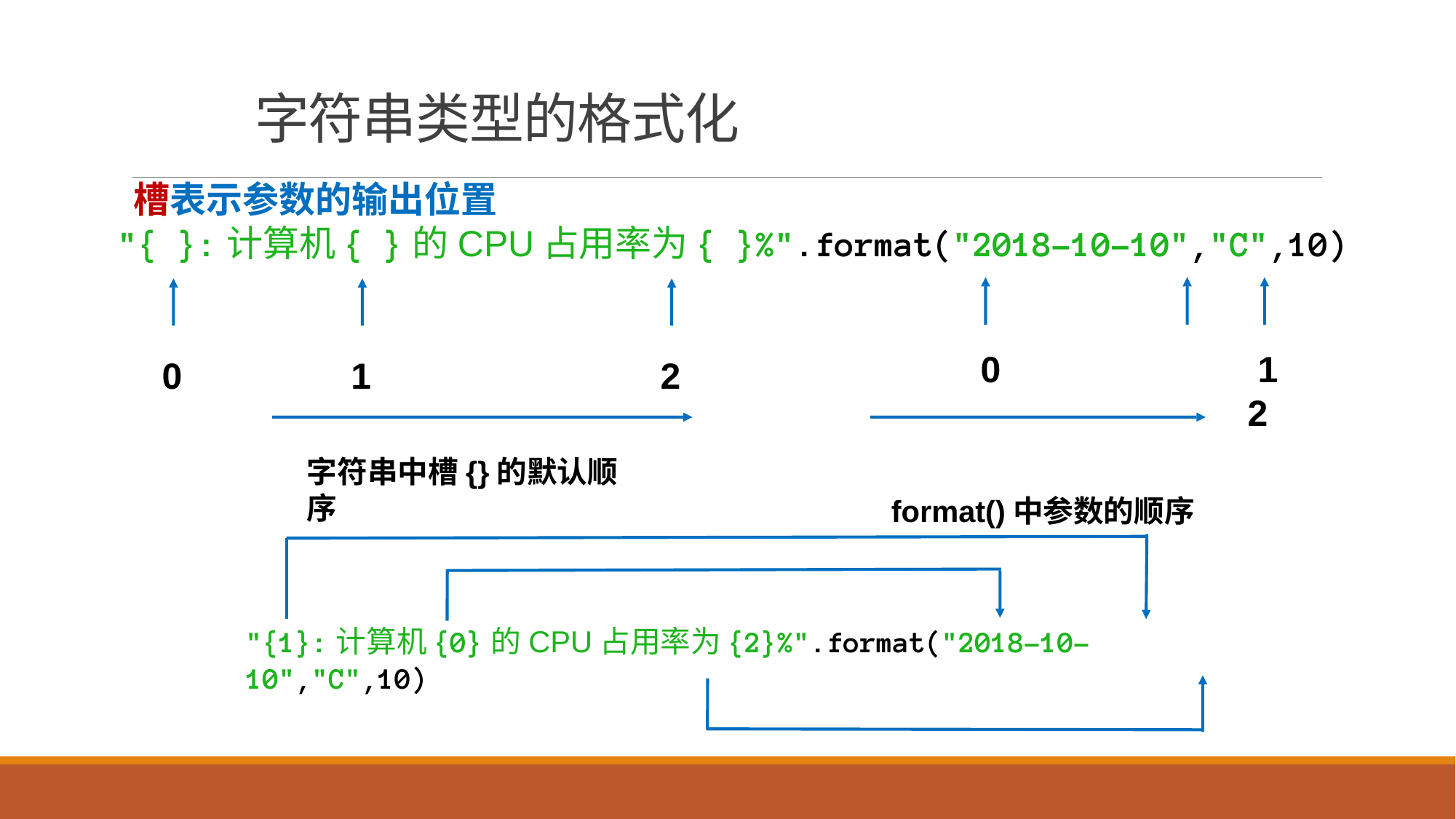

# 字符串类型的格式化
槽表示参数的输出位置
"{ }:计算机{ }的CPU占用率为{ }%".format("2018-10-10","C",10)

0	    1	   2

format()中参数的顺序
0
1
2

字符串中槽{}的默认顺序

"{1}:计算机{0}的CPU占用率为{2}%".format("2018-10-10","C",10)